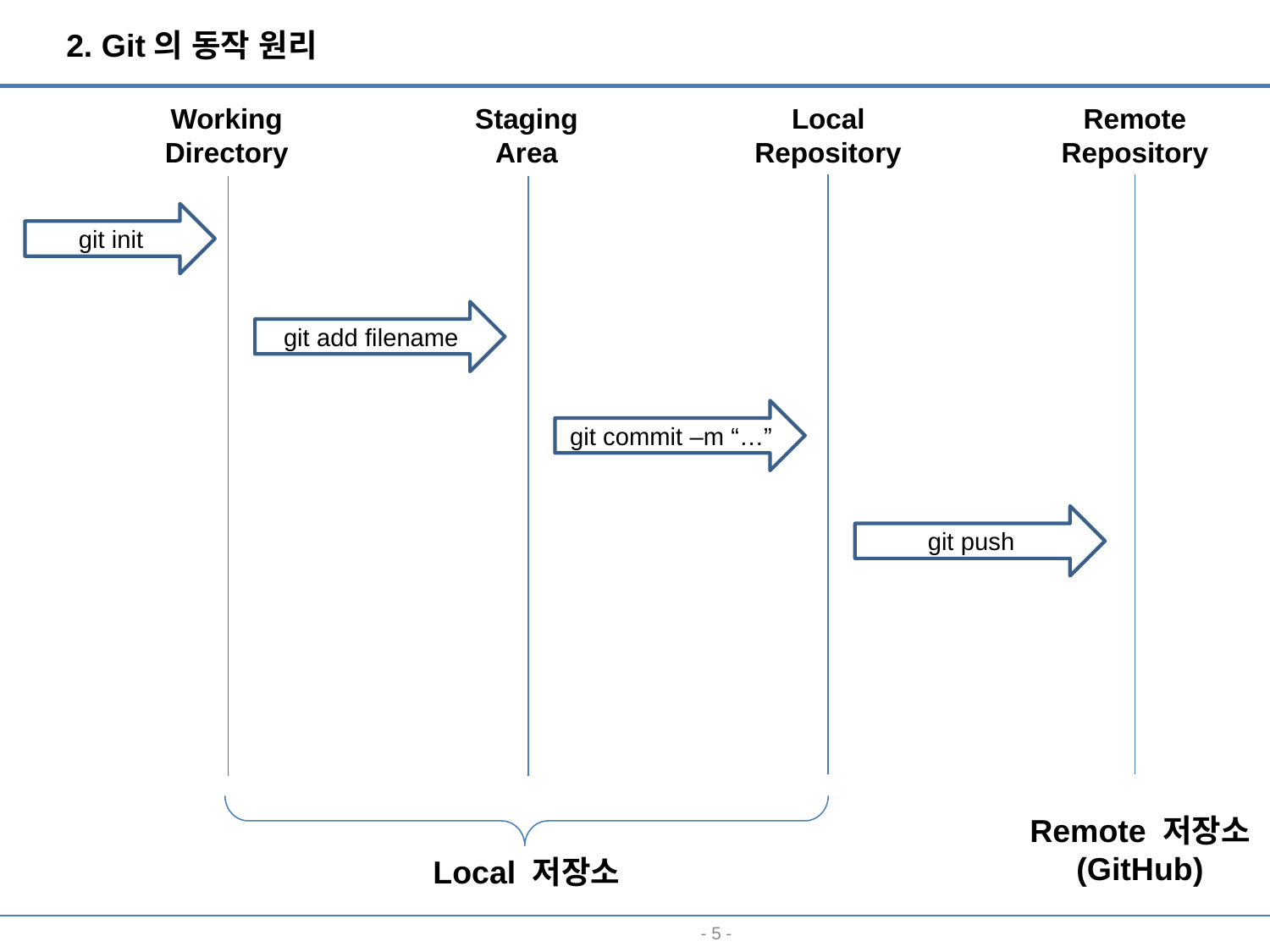

2. Git의 동작 원리
Working
Directory
Staging
Area
Local
Repository
Remote
Repository
git init
git add filename
git commit –m “…”
git push

Remote 저장소
(GitHub)
Local 저장소
- 5 -